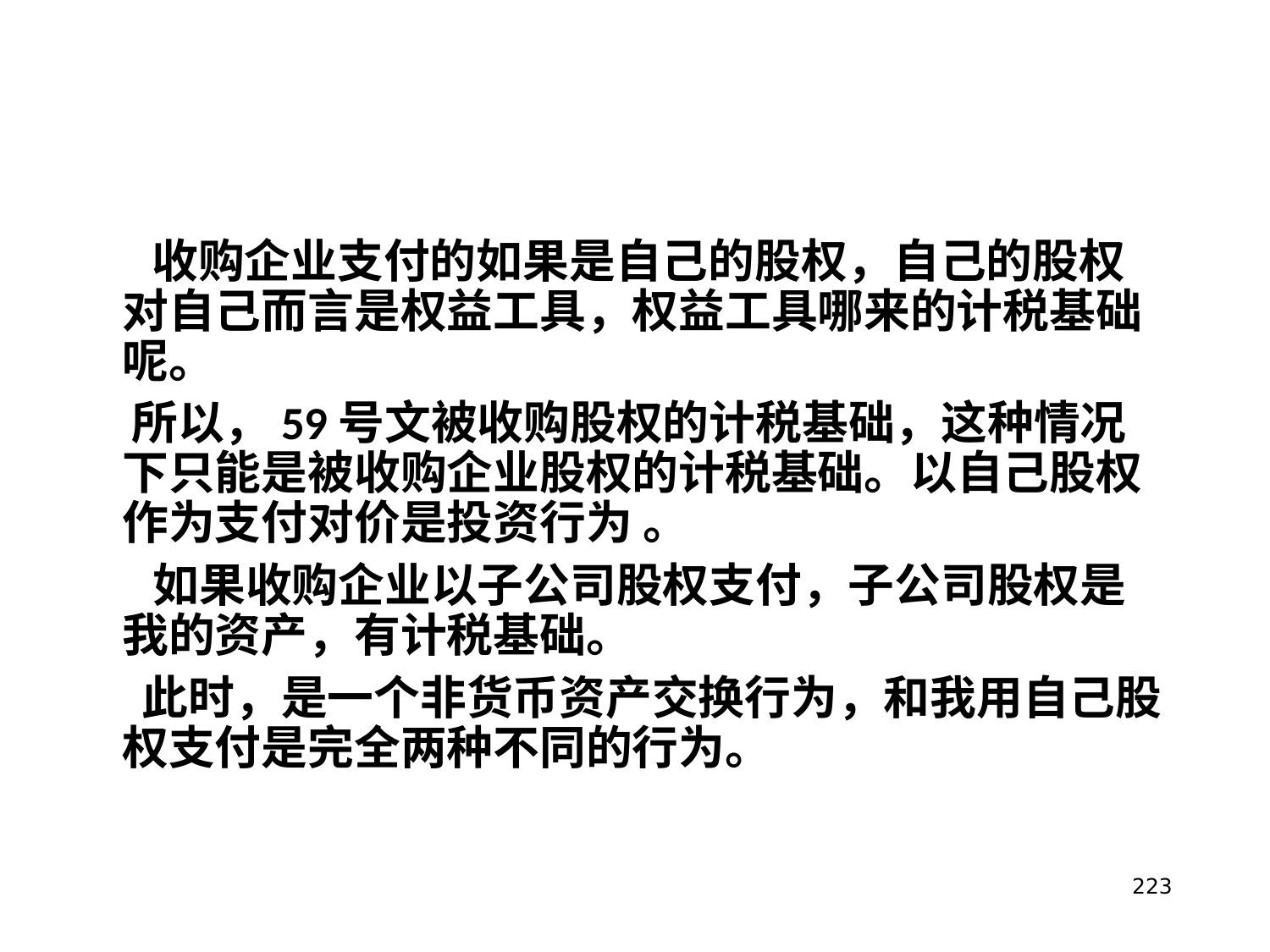

#
     收购企业支付的如果是自己的股权，自己的股权对自己而言是权益工具，权益工具哪来的计税基础呢。
  所以，59号文被收购股权的计税基础，这种情况下只能是被收购企业股权的计税基础。以自己股权作为支付对价是投资行为 。
    如果收购企业以子公司股权支付，子公司股权是我的资产，有计税基础。
   此时，是一个非货币资产交换行为，和我用自己股权支付是完全两种不同的行为。

223